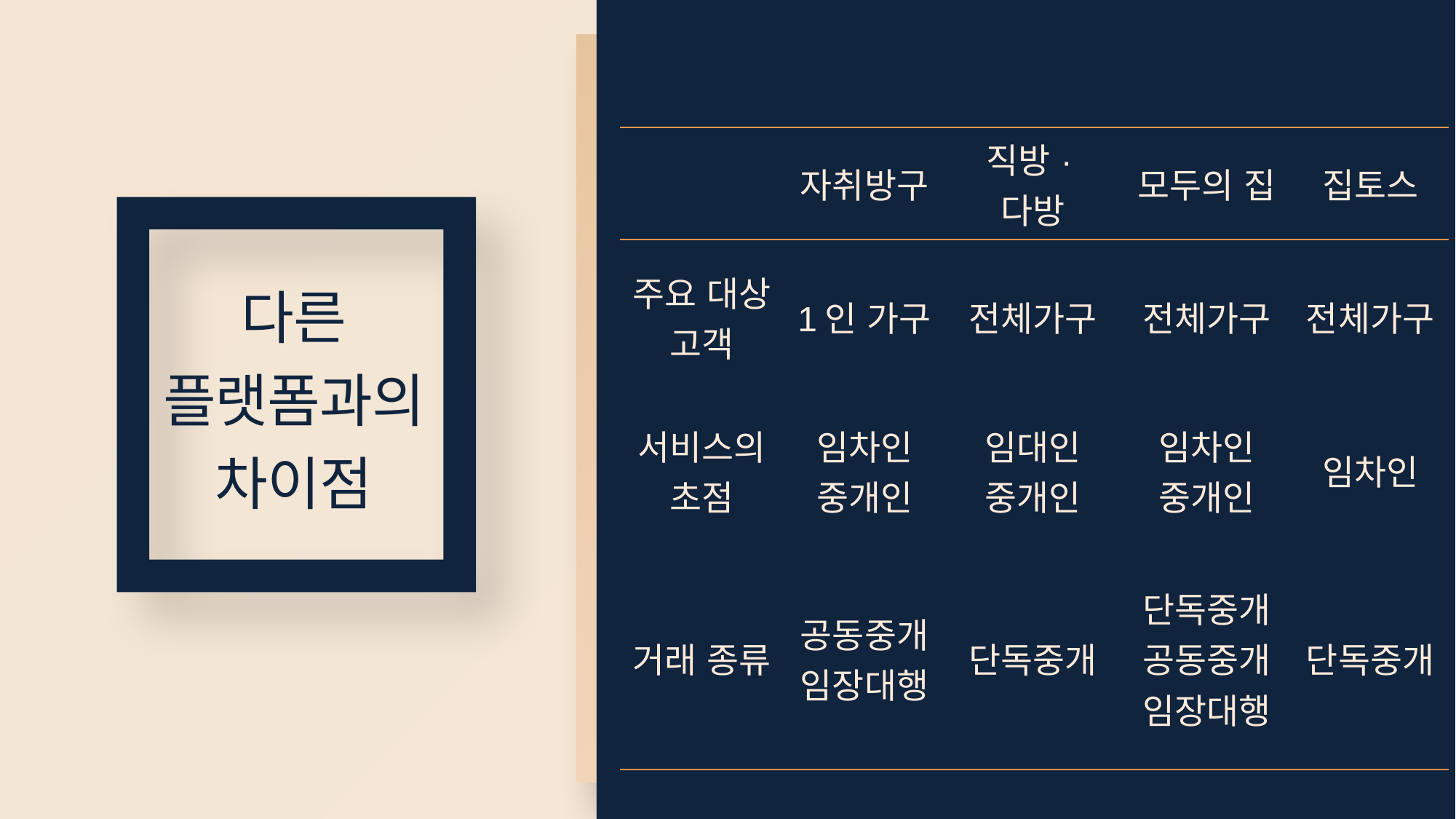

|  | 자취방구 | 직방·다방 | 모두의 집 | 집토스 |
| --- | --- | --- | --- | --- |
| 주요 대상 고객 | 1인 가구 | 전체가구 | 전체가구 | 전체가구 |
| 서비스의 초점 | 임차인 중개인 | 임대인 중개인 | 임차인 중개인 | 임차인 |
| 거래 종류 | 공동중개 임장대행 | 단독중개 | 단독중개 공동중개 임장대행 | 단독중개 |
다른
플랫폼과의
차이점